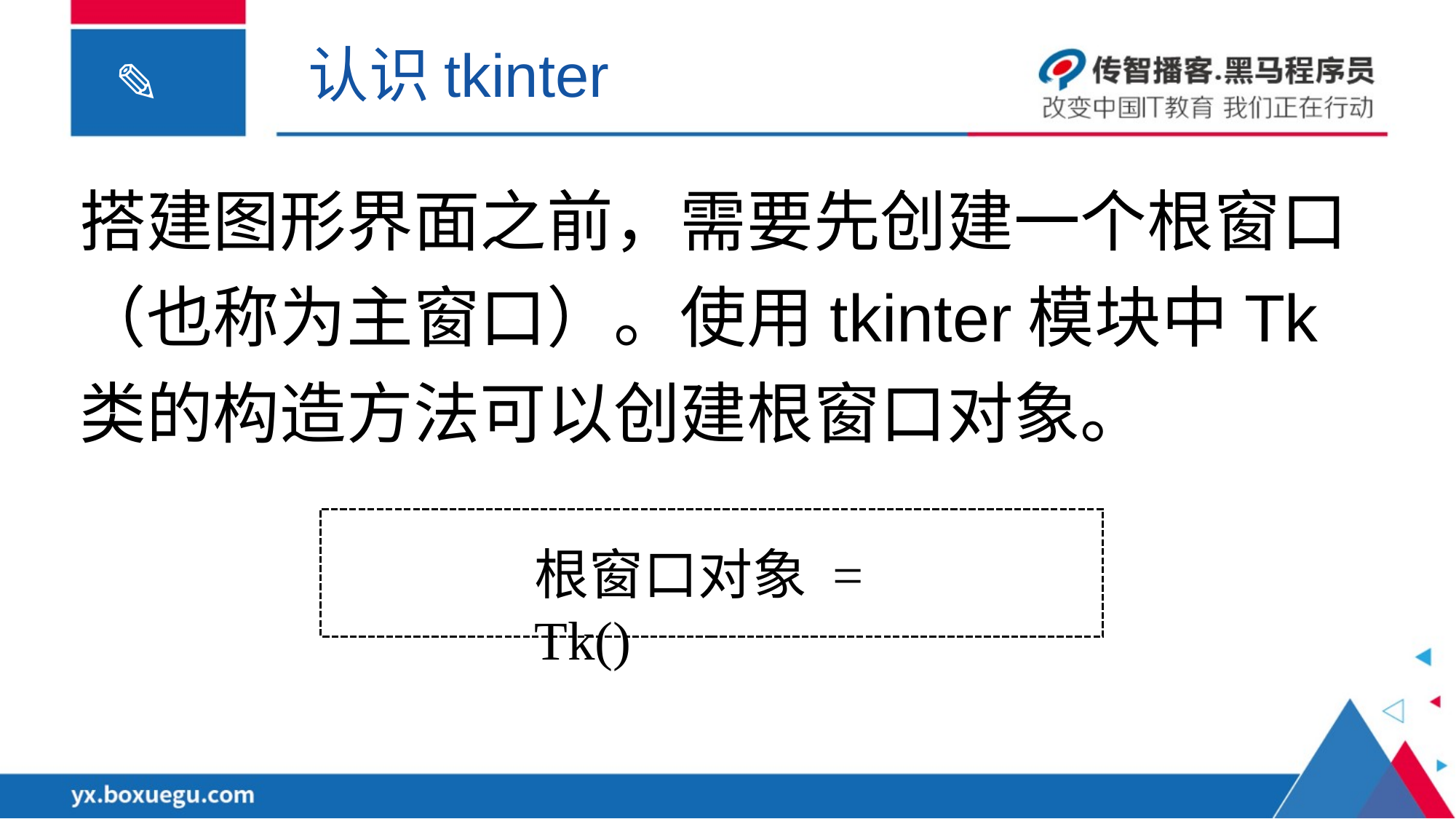

认识tkinter
搭建图形界面之前，需要先创建一个根窗口（也称为主窗口）。使用tkinter模块中Tk类的构造方法可以创建根窗口对象。

根窗口对象 = Tk()